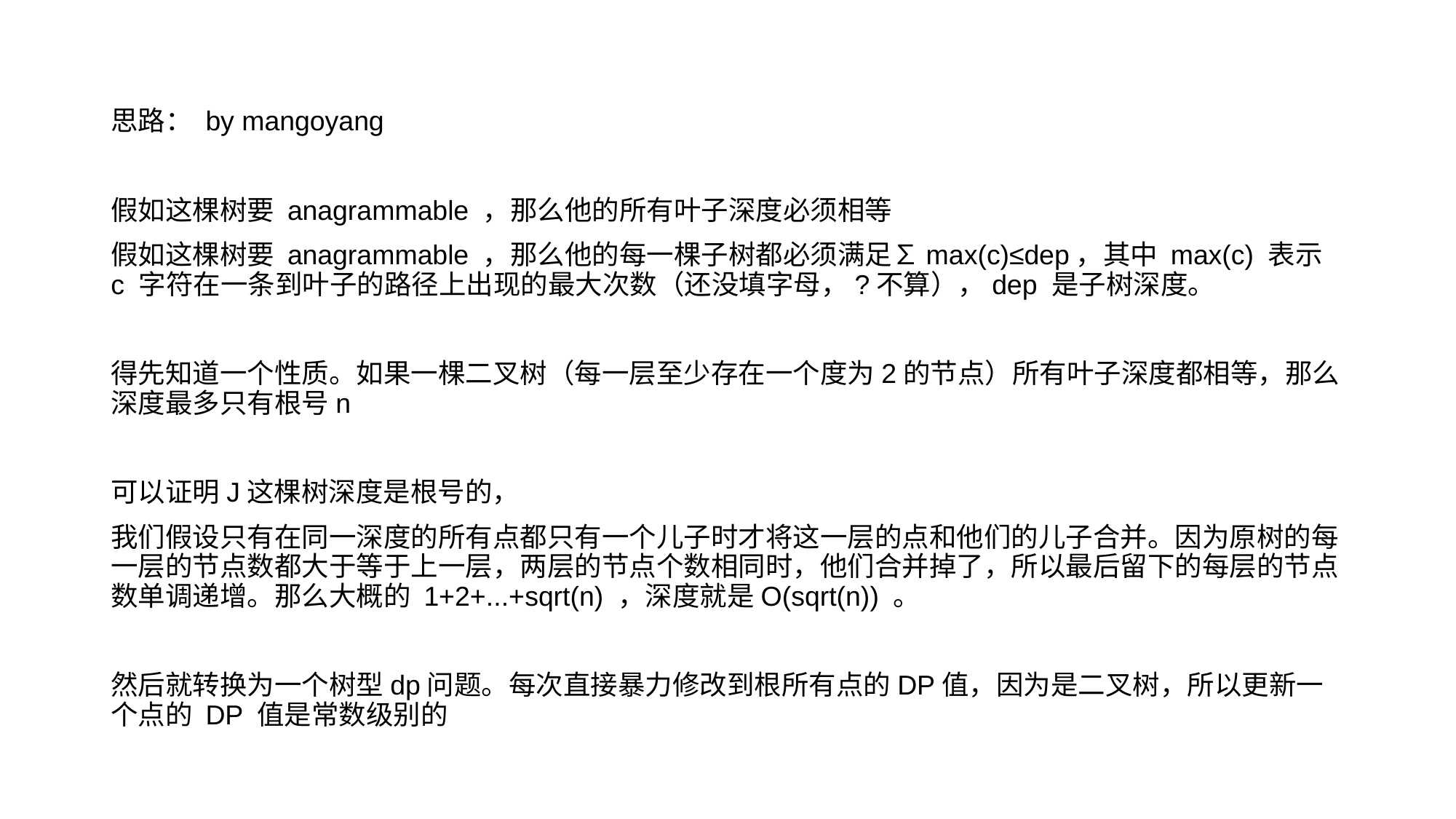

思路： by mangoyang

假如这棵树要 anagrammable ，那么他的所有叶子深度必须相等
假如这棵树要 anagrammable ，那么他的每一棵子树都必须满足∑max(c)≤dep，其中 max(c) 表示 c 字符在一条到叶子的路径上出现的最大次数（还没填字母，?不算），dep 是子树深度。

得先知道一个性质。如果一棵二叉树（每一层至少存在一个度为2的节点）所有叶子深度都相等，那么深度最多只有根号n

可以证明J这棵树深度是根号的，
我们假设只有在同一深度的所有点都只有一个儿子时才将这一层的点和他们的儿子合并。因为原树的每一层的节点数都大于等于上一层，两层的节点个数相同时，他们合并掉了，所以最后留下的每层的节点数单调递增。那么大概的 1+2+...+sqrt(n) ，深度就是O(sqrt(n)) 。

然后就转换为一个树型dp问题。每次直接暴力修改到根所有点的DP值，因为是二叉树，所以更新一个点的 DP 值是常数级别的